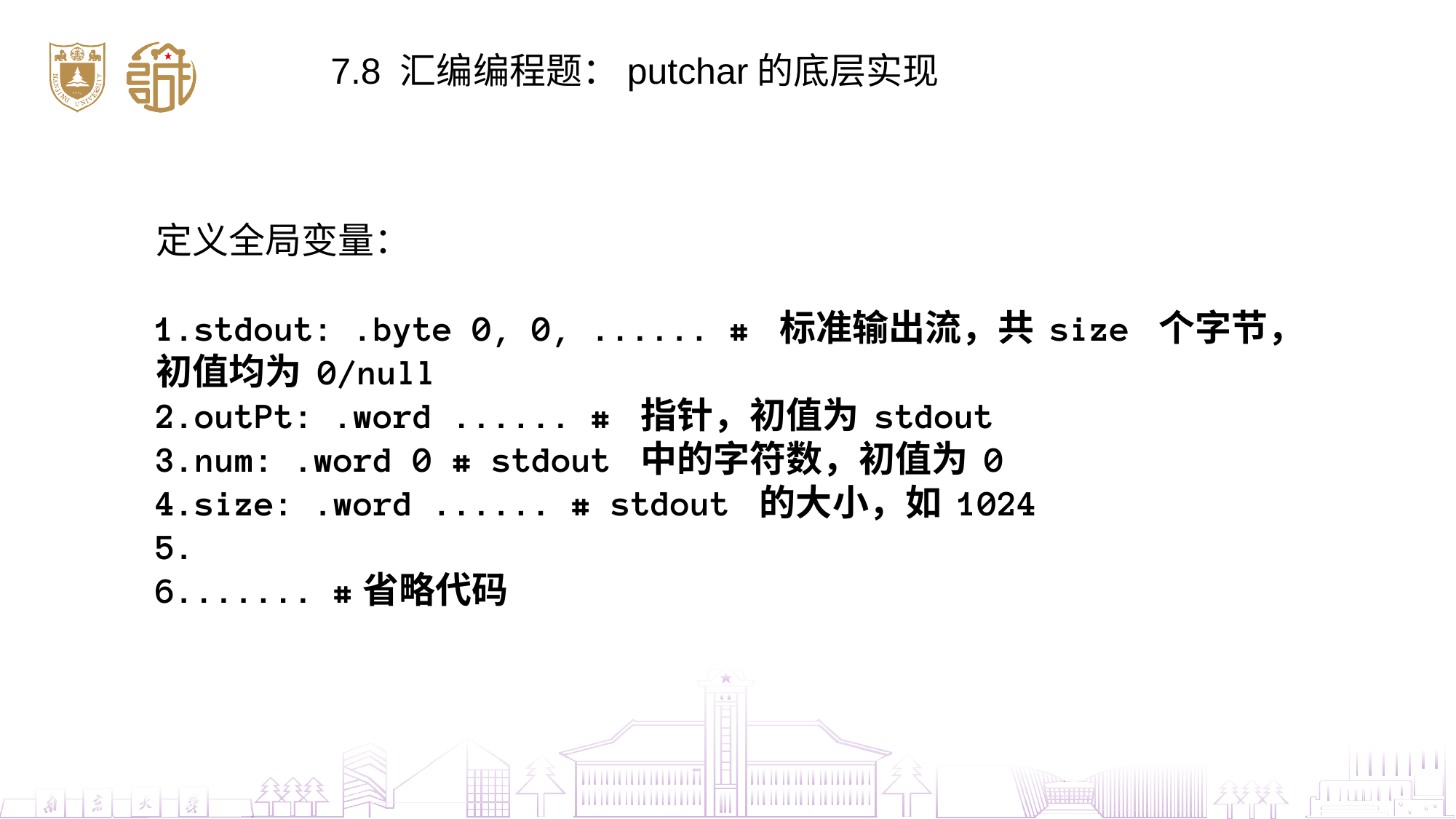

7.8 汇编编程题：putchar的底层实现
定义全局变量：

stdout: .byte 0, 0, ...... # 标准输出流，共 size 个字节，初值均为 0/null
outPt: .word ...... # 指针，初值为 stdout
num: .word 0 # stdout 中的字符数，初值为 0
size: .word ...... # stdout 的大小，如 1024

...... #省略代码